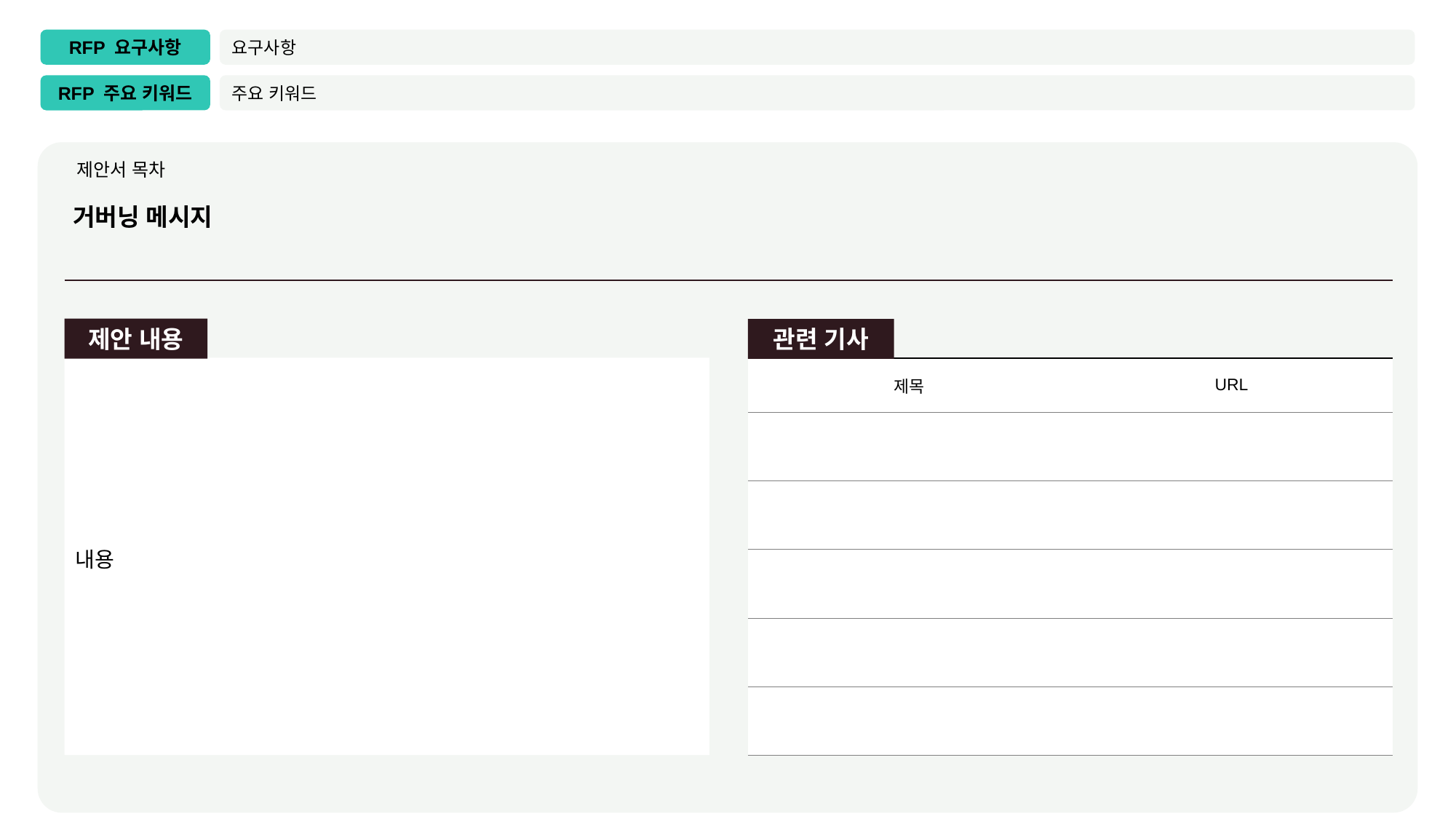

RFP 요구사항
요구사항
주요 키워드
RFP 주요 키워드

제안서 목차
거버닝 메시지
제안 내용
관련 기사
내용
| 제목 | URL |
| --- | --- |
|  |  |
|  |  |
|  |  |
|  |  |
|  |  |